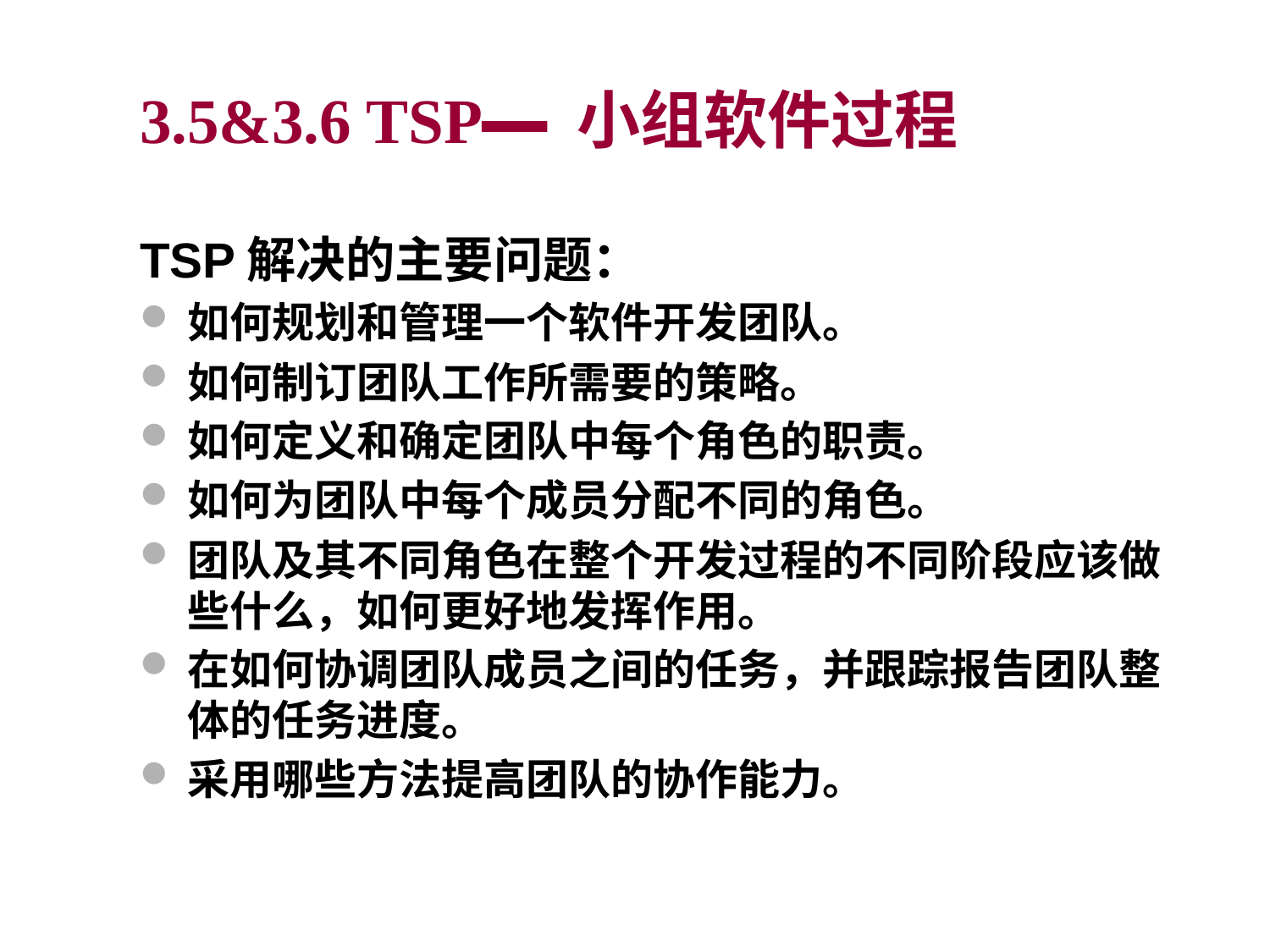

3.5&3.6 TSP— 小组软件过程
TSP解决的主要问题：
如何规划和管理一个软件开发团队。
如何制订团队工作所需要的策略。
如何定义和确定团队中每个角色的职责。
如何为团队中每个成员分配不同的角色。
团队及其不同角色在整个开发过程的不同阶段应该做些什么，如何更好地发挥作用。
在如何协调团队成员之间的任务，并跟踪报告团队整体的任务进度。
采用哪些方法提高团队的协作能力。